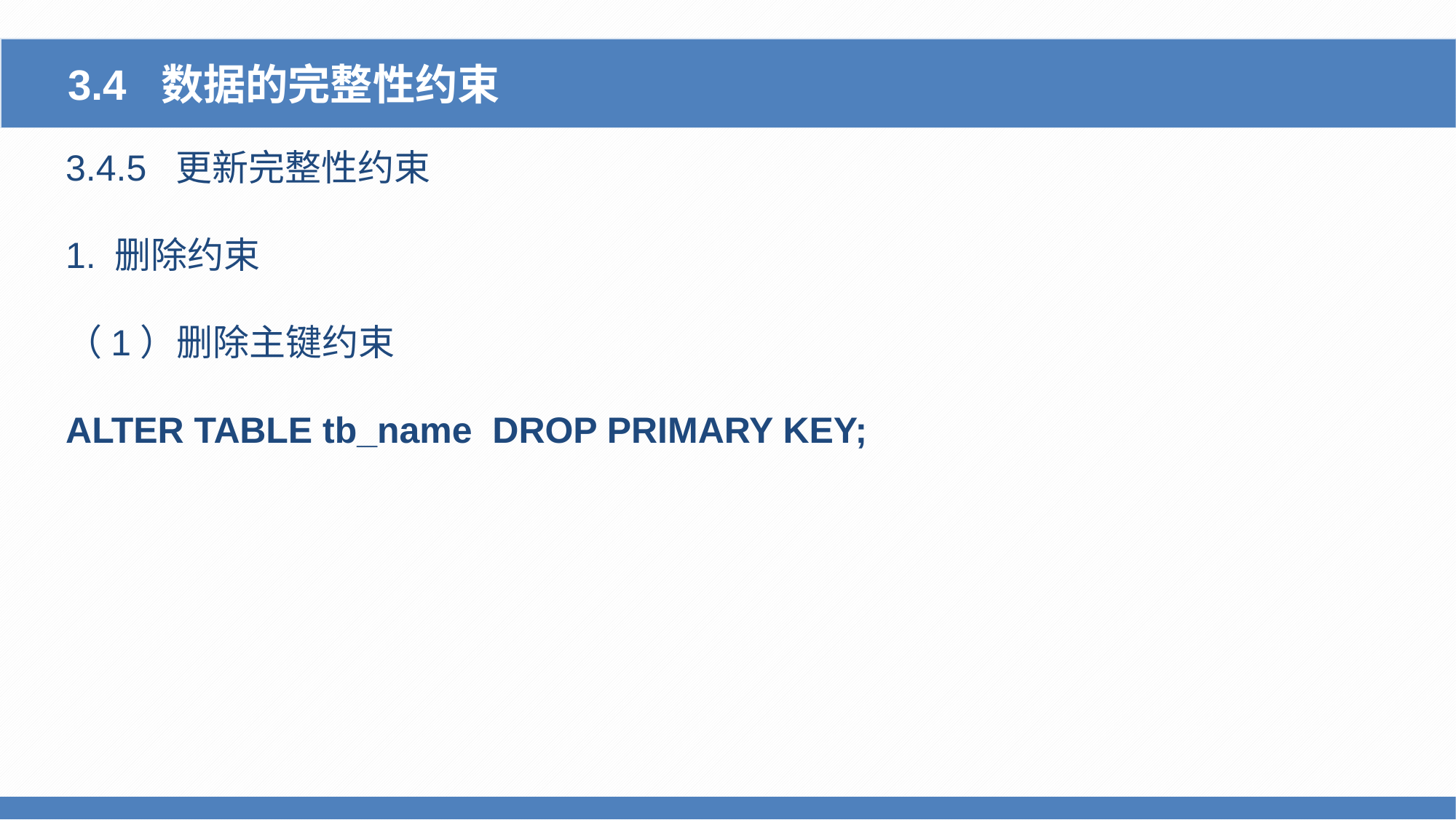

3.4  数据的完整性约束
3.4.5  更新完整性约束

1. 删除约束

（1）删除主键约束

ALTER TABLE tb_name  DROP PRIMARY KEY;